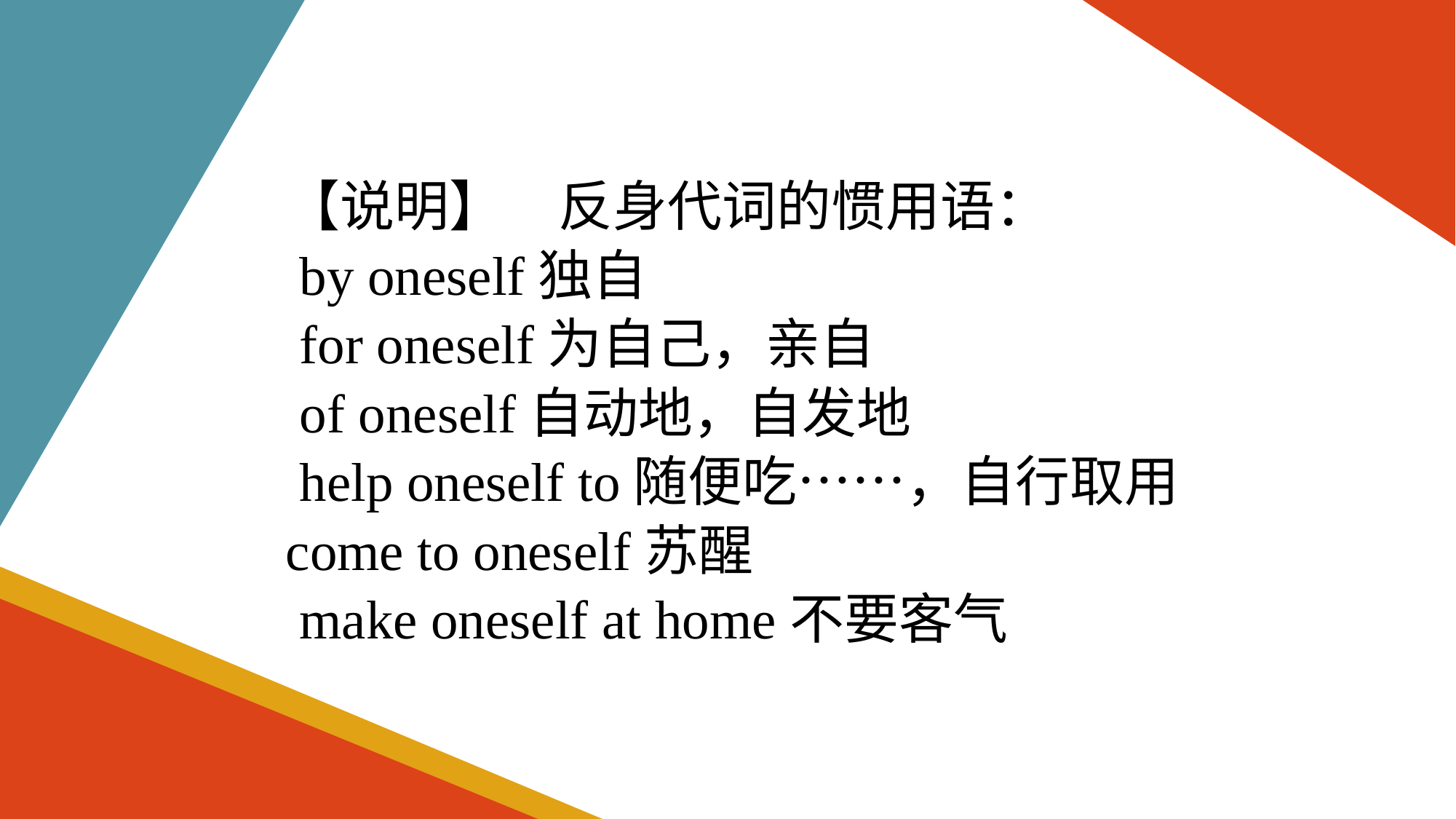

【说明】　反身代词的惯用语：
 by oneself独自
 for oneself为自己，亲自
 of oneself自动地，自发地
 help oneself to随便吃……，自行取用
come to oneself苏醒
 make oneself at home不要客气